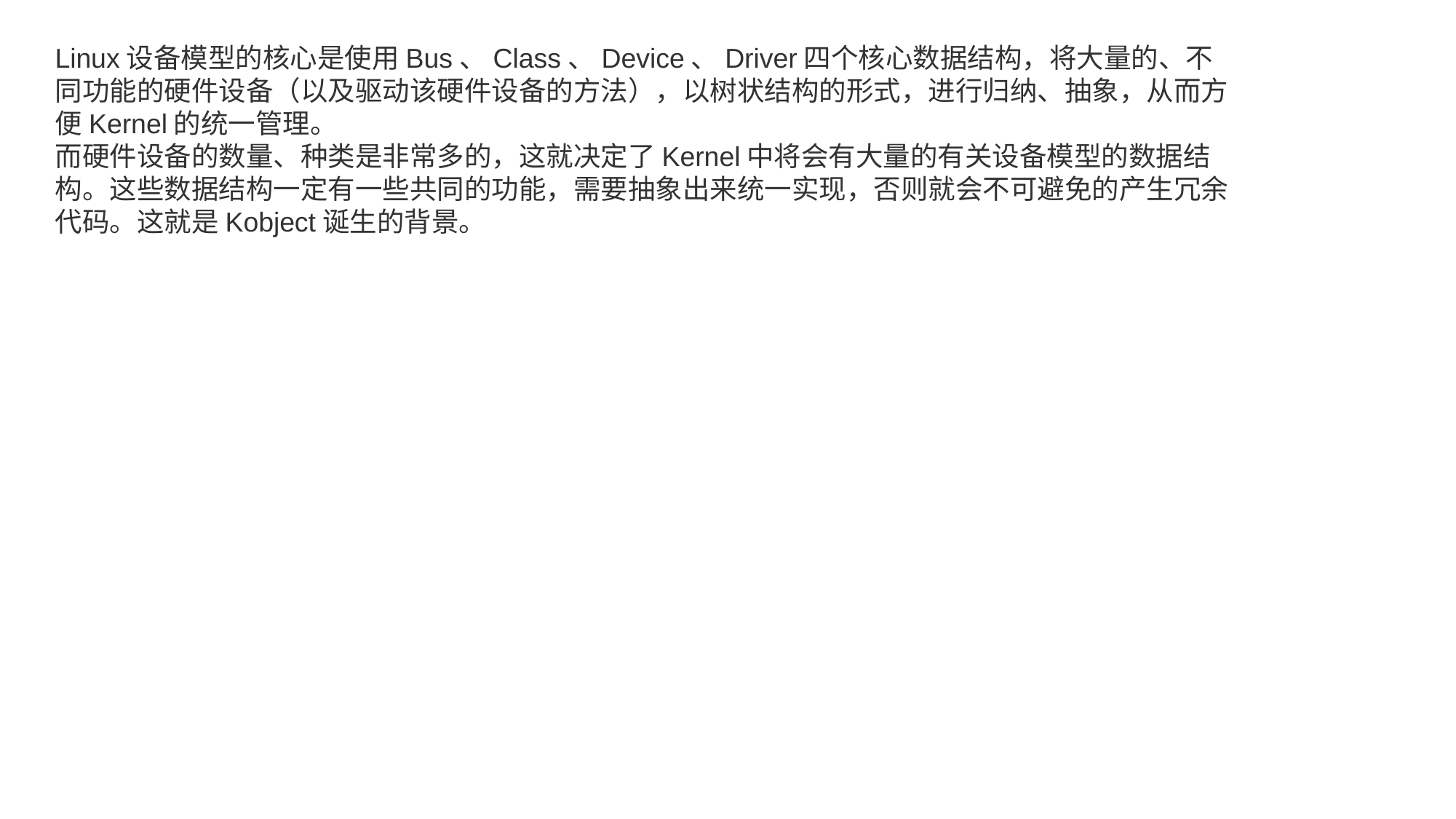

Linux设备模型的核心是使用Bus、Class、Device、Driver四个核心数据结构，将大量的、不同功能的硬件设备（以及驱动该硬件设备的方法），以树状结构的形式，进行归纳、抽象，从而方便Kernel的统一管理。
而硬件设备的数量、种类是非常多的，这就决定了Kernel中将会有大量的有关设备模型的数据结构。这些数据结构一定有一些共同的功能，需要抽象出来统一实现，否则就会不可避免的产生冗余代码。这就是Kobject诞生的背景。